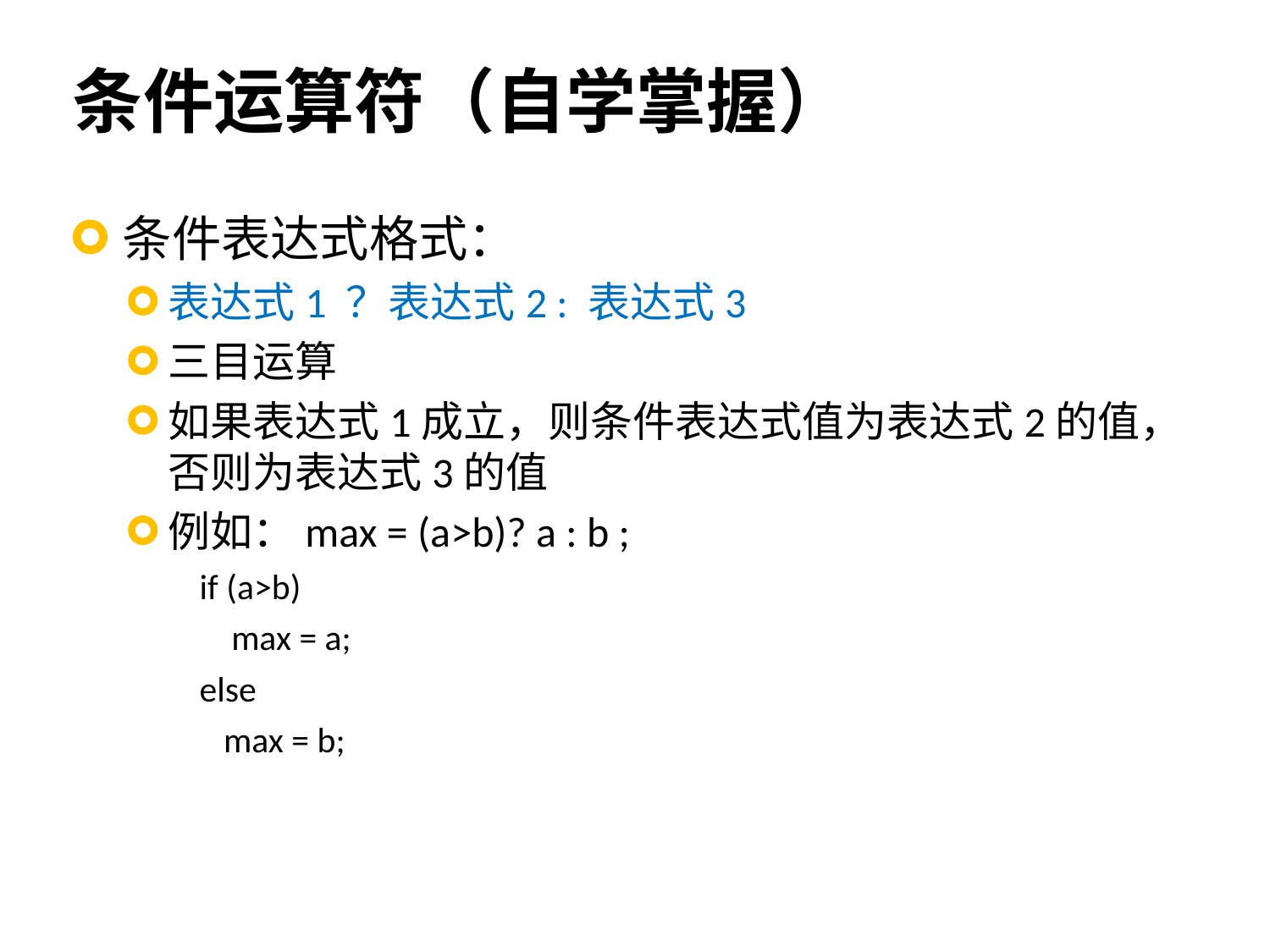

# 条件运算符（自学掌握）
条件表达式格式：
表达式1 ？表达式2 : 表达式3
三目运算
如果表达式1成立，则条件表达式值为表达式2的值，否则为表达式3的值
例如：max = (a>b)? a : b ;
if (a>b)
	max = a;
else
   max = b;